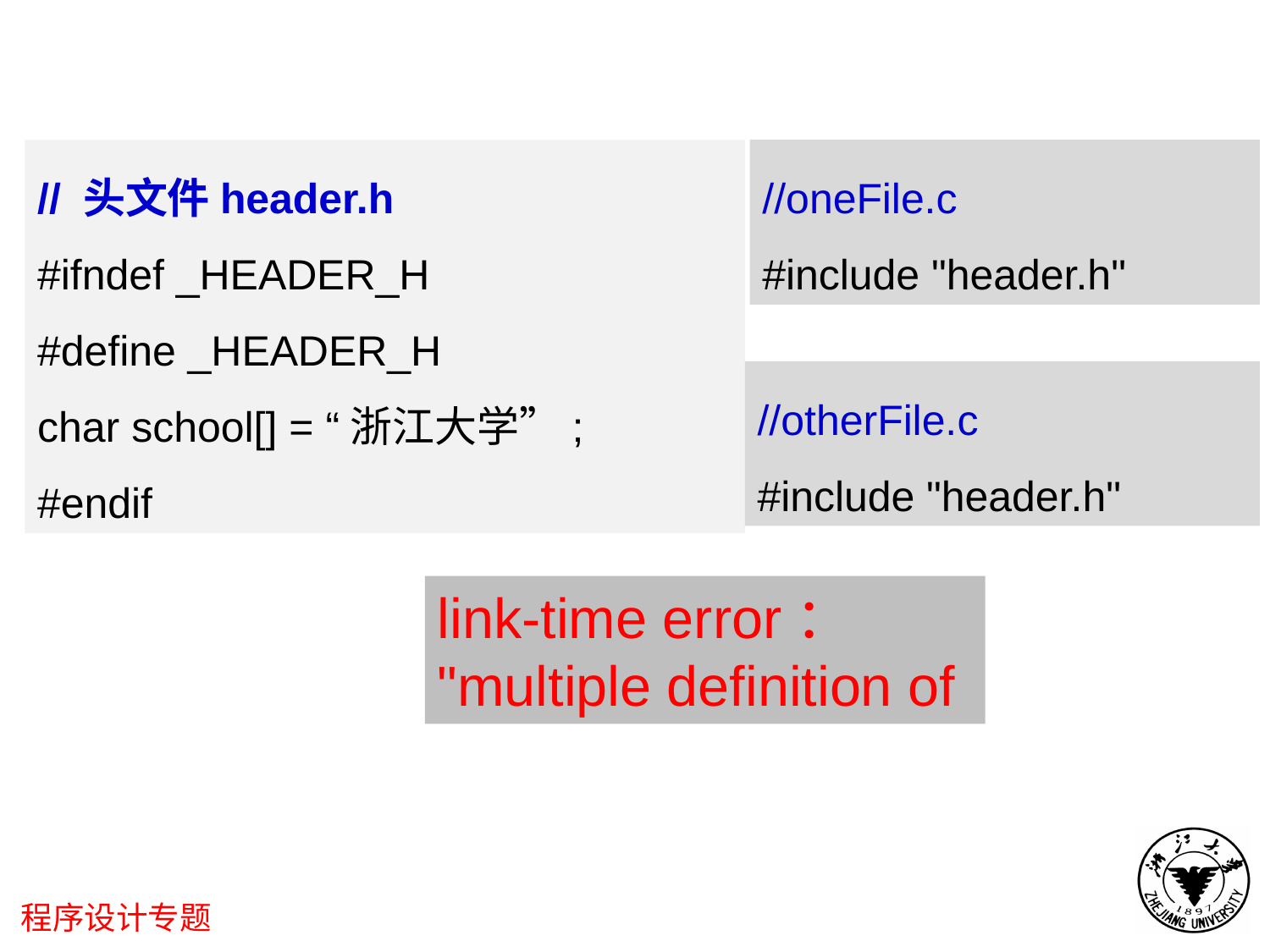

//oneFile.c
#include "header.h"
// 头文件header.h
#ifndef _HEADER_H
#define _HEADER_H
char school[] = “浙江大学”;
#endif
//otherFile.c
#include "header.h"
link-time error：
"multiple definition of